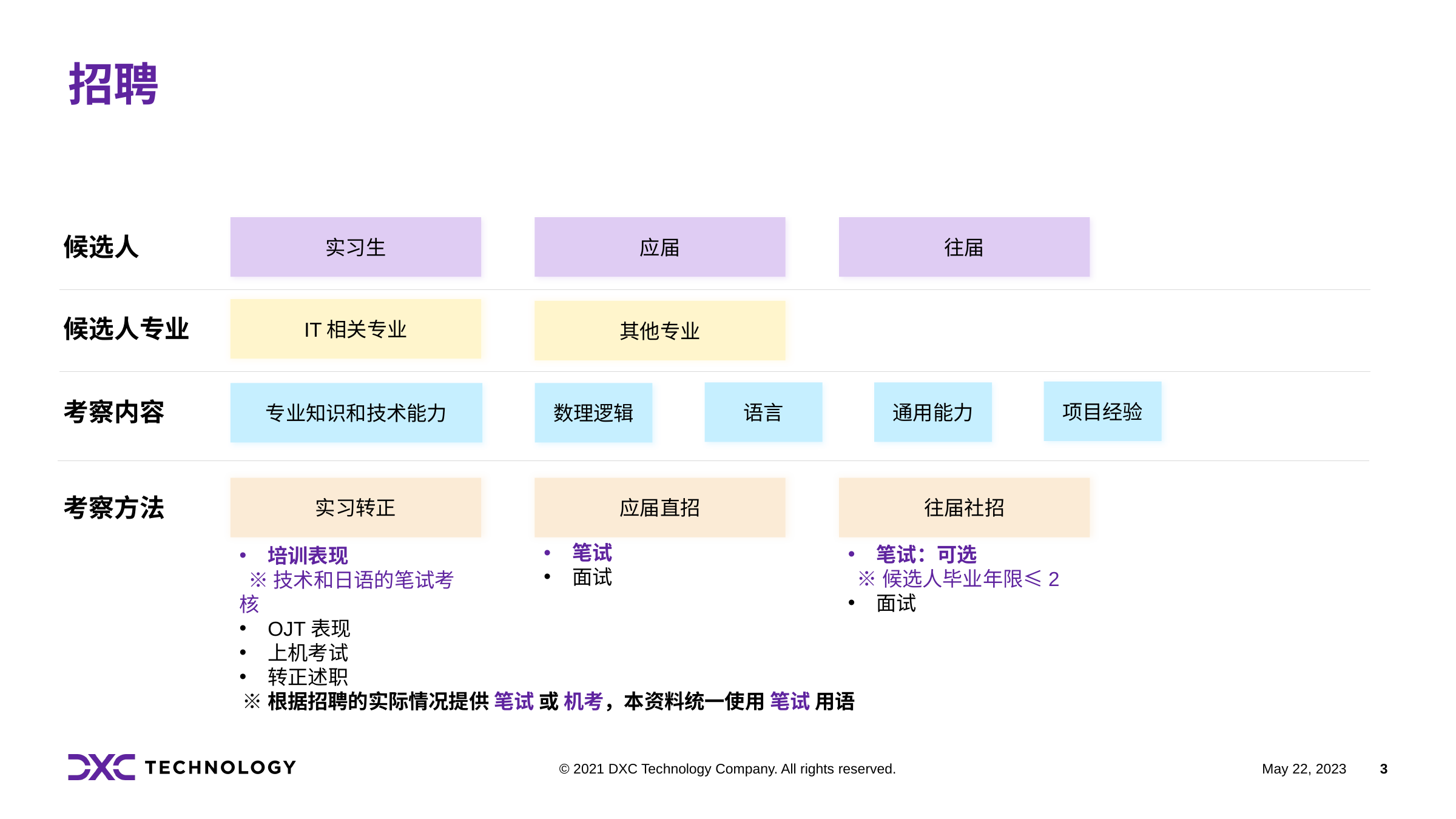

# 招聘
候选人
实习生
应届
往届
候选人专业
IT相关专业
其他专业
项目经验
通用能力
语言
专业知识和技术能力
数理逻辑
考察内容
实习转正
应届直招
往届社招
考察方法
笔试
面试
笔试：可选
  ※候选人毕业年限≤2
面试
培训表现
  ※技术和日语的笔试考核
OJT表现
上机考试
转正述职
※根据招聘的实际情况提供 笔试 或 机考，本资料统一使用 笔试 用语